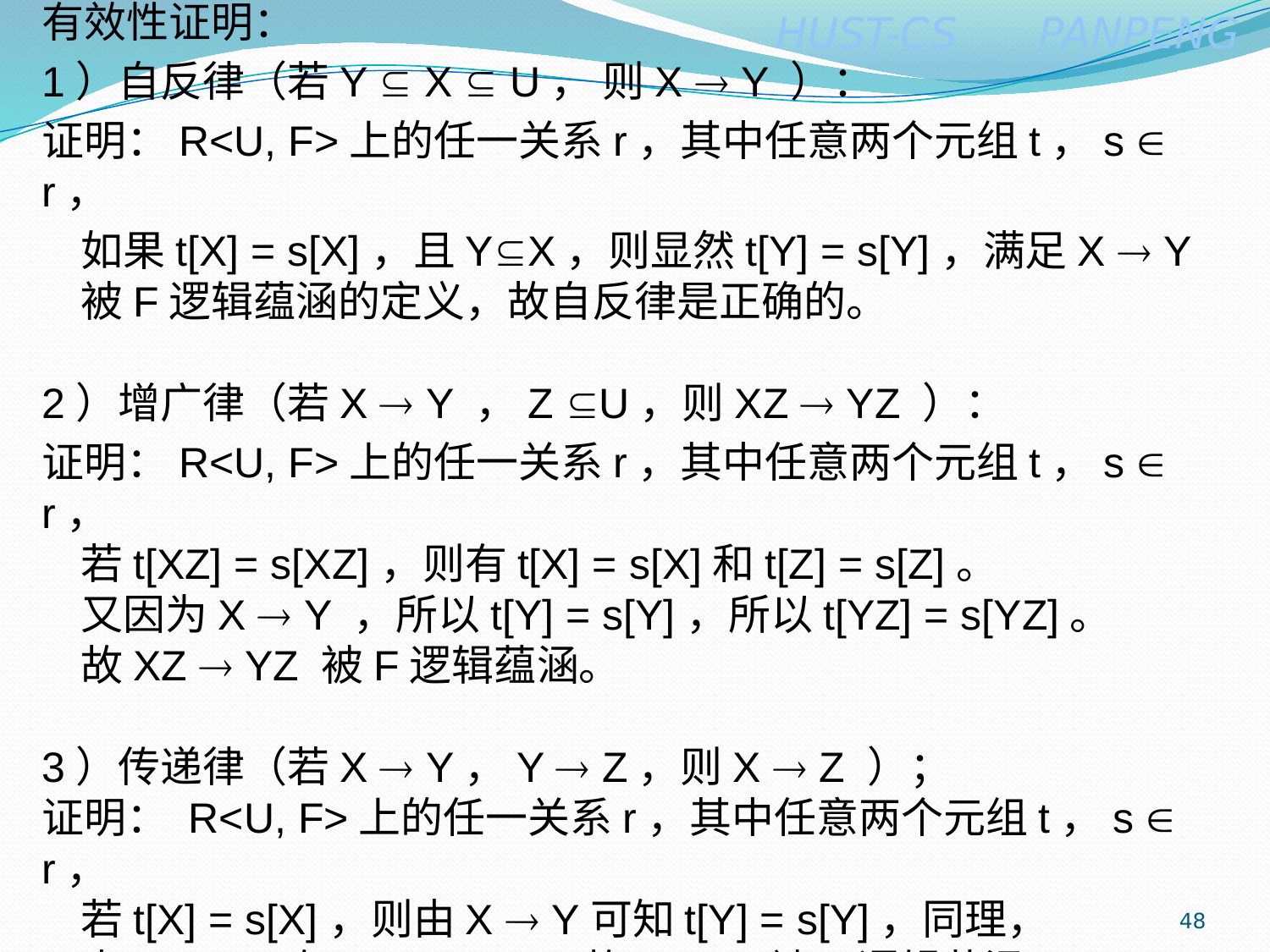

有效性证明：
1）自反律（若Y ⊆ X ⊆ U， 则X → Y ）：
证明：R<U, F>上的任一关系r，其中任意两个元组t，s ∈ r，
   如果t[X] = s[X]，且Y⊆X，则显然t[Y] = s[Y]，满足X → Y
   被F逻辑蕴涵的定义，故自反律是正确的。

2）增广律（若X → Y ，Z ⊆U，则XZ → YZ ）：
证明：R<U, F>上的任一关系r，其中任意两个元组t，s ∈ r，
   若t[XZ] = s[XZ]，则有t[X] = s[X]和t[Z] = s[Z]。
   又因为X → Y ，所以t[Y] = s[Y]，所以t[YZ] = s[YZ]。
   故XZ → YZ 被F逻辑蕴涵。

3）传递律（若X → Y，Y → Z，则X → Z ）；
证明： R<U, F>上的任一关系r，其中任意两个元组t，s ∈ r，
   若t[X] = s[X]，则由X → Y可知t[Y] = s[Y]，同理，
   由Y → Z可知t[Z] = s[Z]，故X → Z 被F逻辑蕴涵。

综上所述，Armstrong公理系统是有效的（正确的）。
48